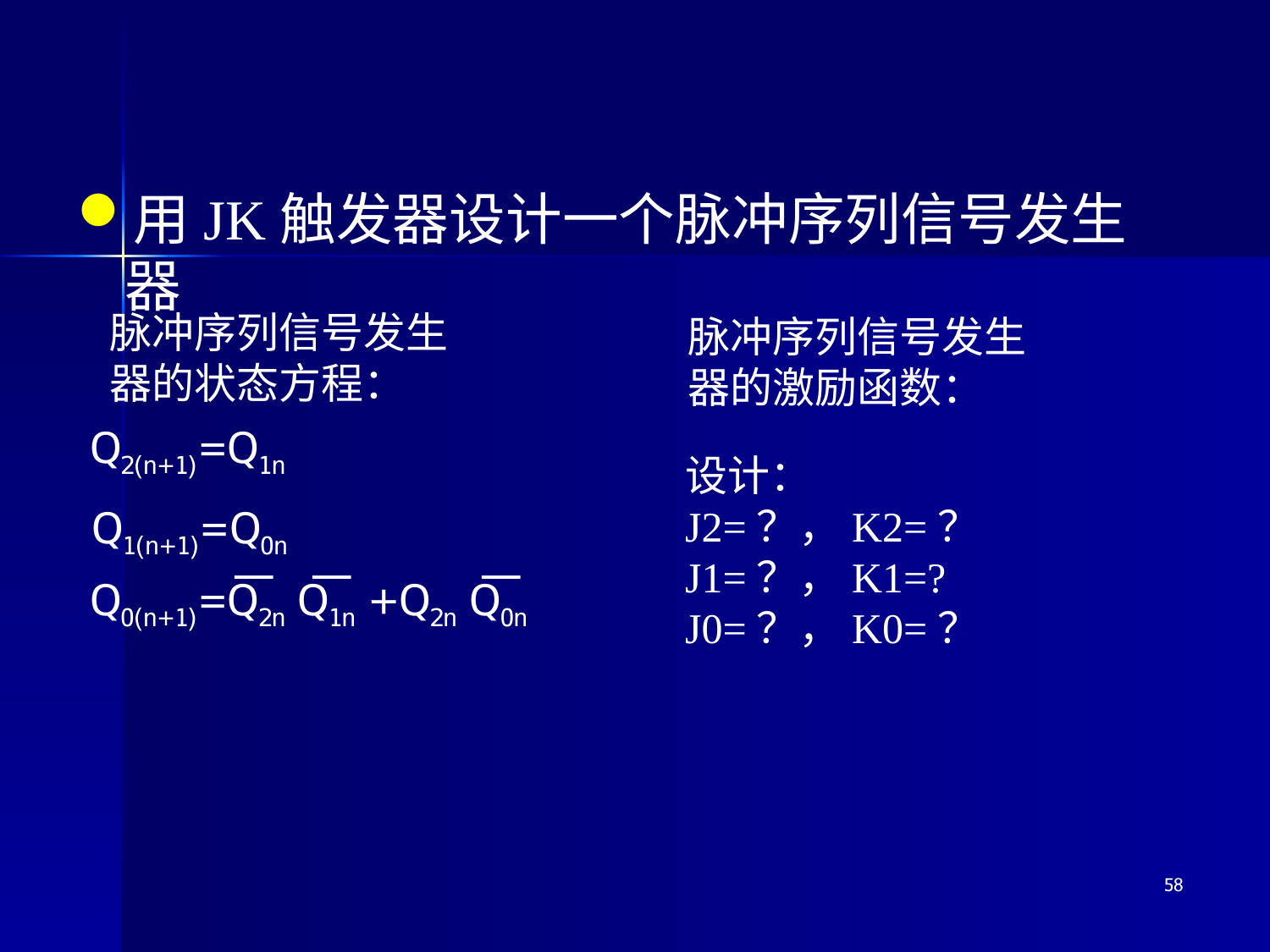

#
用JK触发器设计一个脉冲序列信号发生器
脉冲序列信号发生器的状态方程：
脉冲序列信号发生器的激励函数：
Q2(n+1)=Q1n
设计：
J2=？，K2=？
J1=？，K1=?
J0=？，K0=？

Q1(n+1)=Q0n
           —   —          —
Q0(n+1)=Q2n Q1n +Q2n Q0n
58